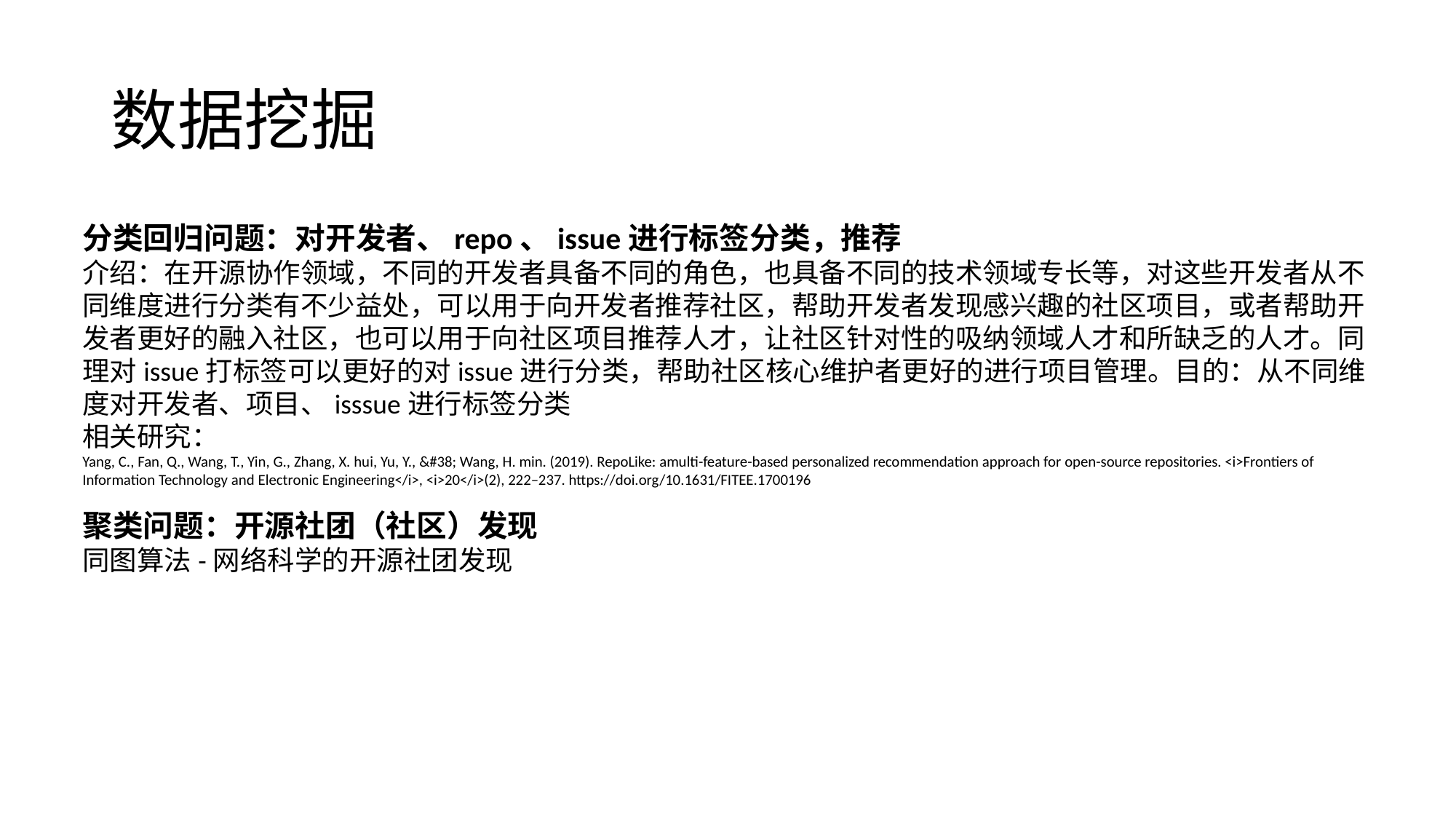

# 数据挖掘
分类回归问题：对开发者、repo、issue进行标签分类，推荐
介绍：在开源协作领域，不同的开发者具备不同的角色，也具备不同的技术领域专长等，对这些开发者从不同维度进行分类有不少益处，可以用于向开发者推荐社区，帮助开发者发现感兴趣的社区项目，或者帮助开发者更好的融入社区，也可以用于向社区项目推荐人才，让社区针对性的吸纳领域人才和所缺乏的人才。同理对issue打标签可以更好的对issue进行分类，帮助社区核心维护者更好的进行项目管理。目的：从不同维度对开发者、项目、isssue进行标签分类
相关研究：
Yang, C., Fan, Q., Wang, T., Yin, G., Zhang, X. hui, Yu, Y., &#38; Wang, H. min. (2019). RepoLike: amulti-feature-based personalized recommendation approach for open-source repositories. <i>Frontiers of Information Technology and Electronic Engineering</i>, <i>20</i>(2), 222–237. https://doi.org/10.1631/FITEE.1700196

聚类问题：开源社团（社区）发现
同图算法-网络科学的开源社团发现